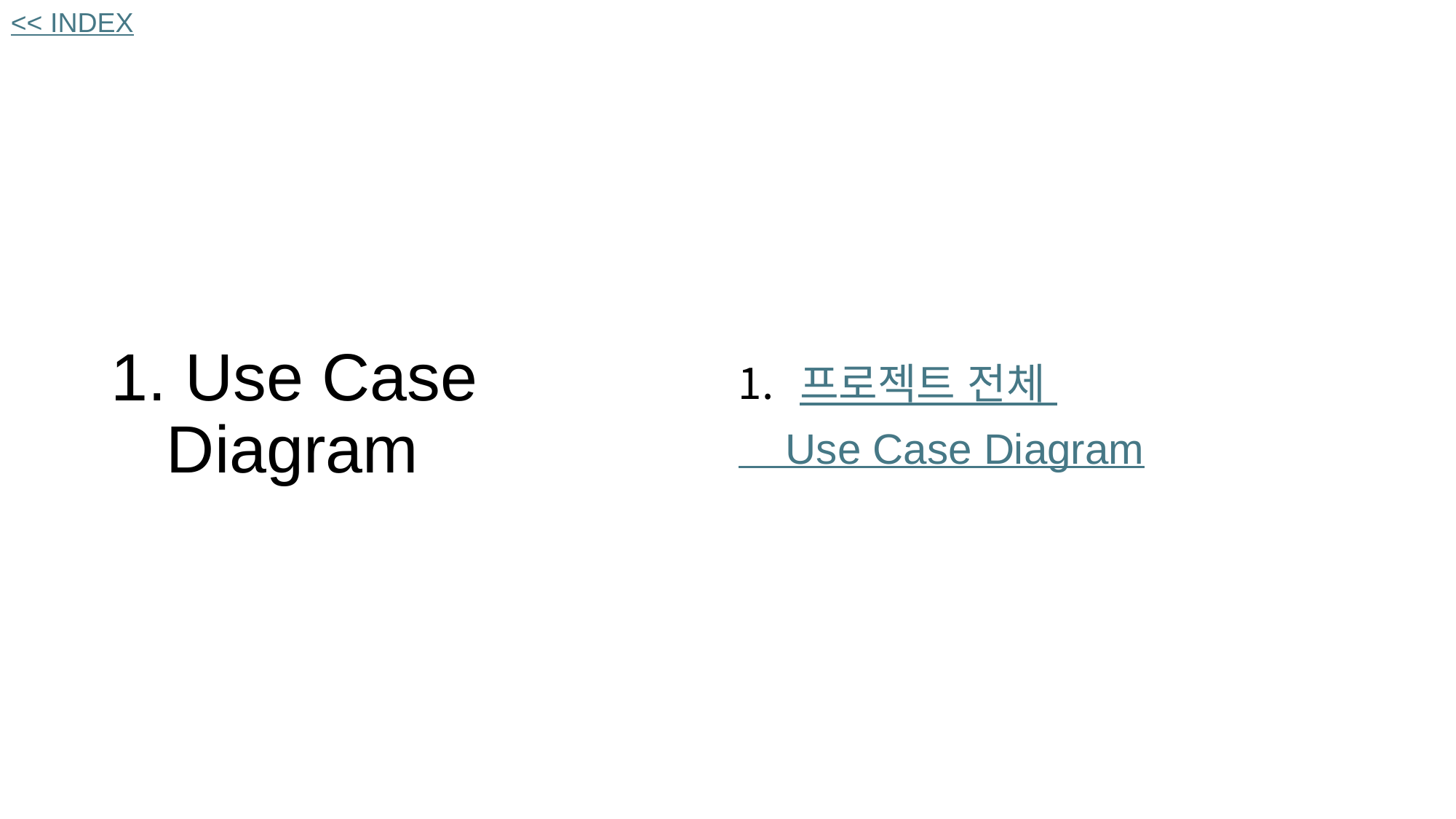

<< INDEX
프로젝트 전체
    Use Case Diagram
# 1. Use Case Diagram